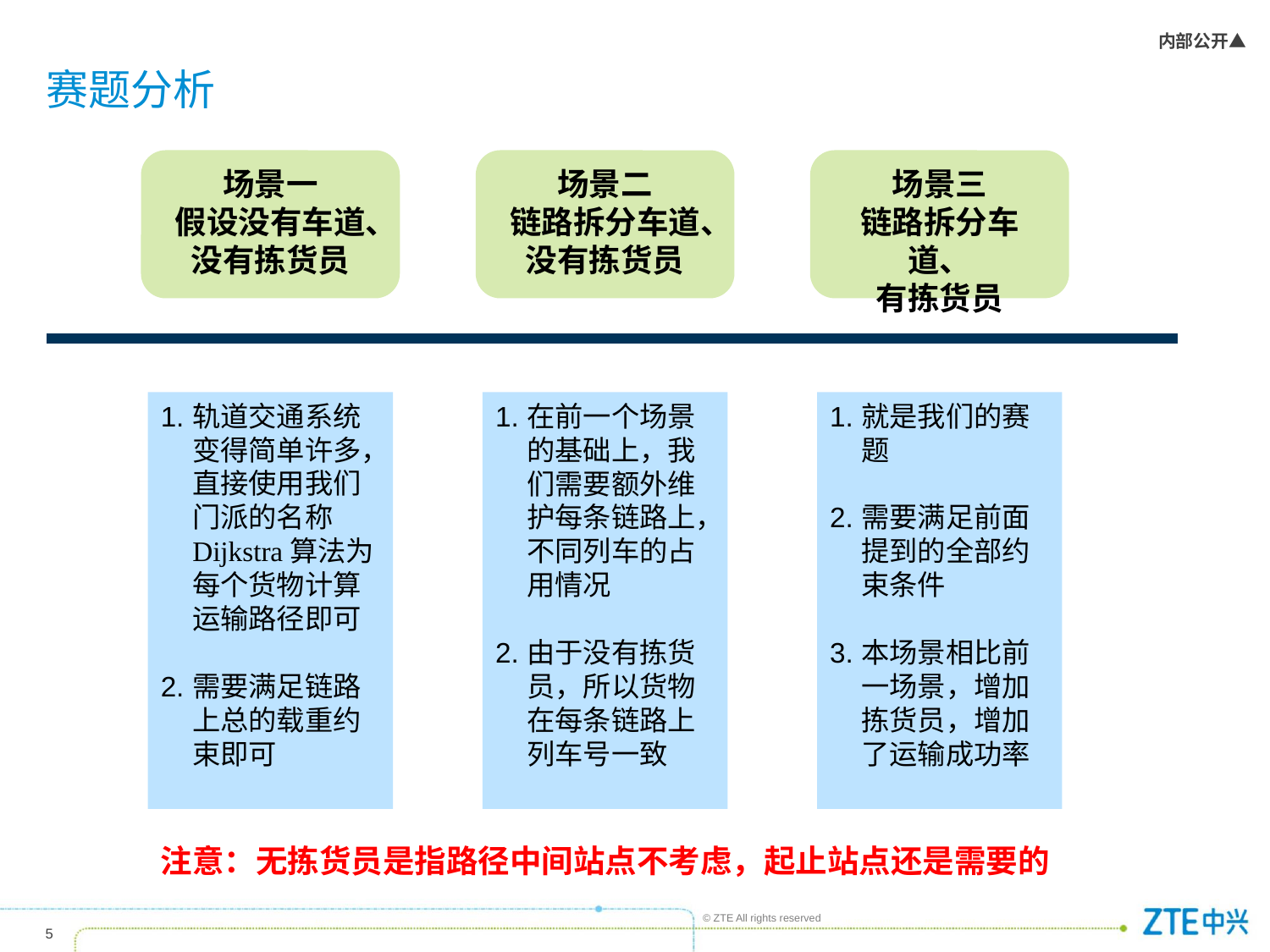

# 赛题分析
场景一
假设没有车道、没有拣货员
场景二
链路拆分车道、
没有拣货员
场景三
链路拆分车道、
有拣货员

轨道交通系统变得简单许多，直接使用我们门派的名称Dijkstra算法为每个货物计算运输路径即可

需要满足链路上总的载重约束即可
在前一个场景的基础上，我们需要额外维护每条链路上，不同列车的占用情况

由于没有拣货员，所以货物在每条链路上列车号一致
就是我们的赛题

需要满足前面提到的全部约束条件

本场景相比前一场景，增加拣货员，增加了运输成功率
注意：无拣货员是指路径中间站点不考虑，起止站点还是需要的